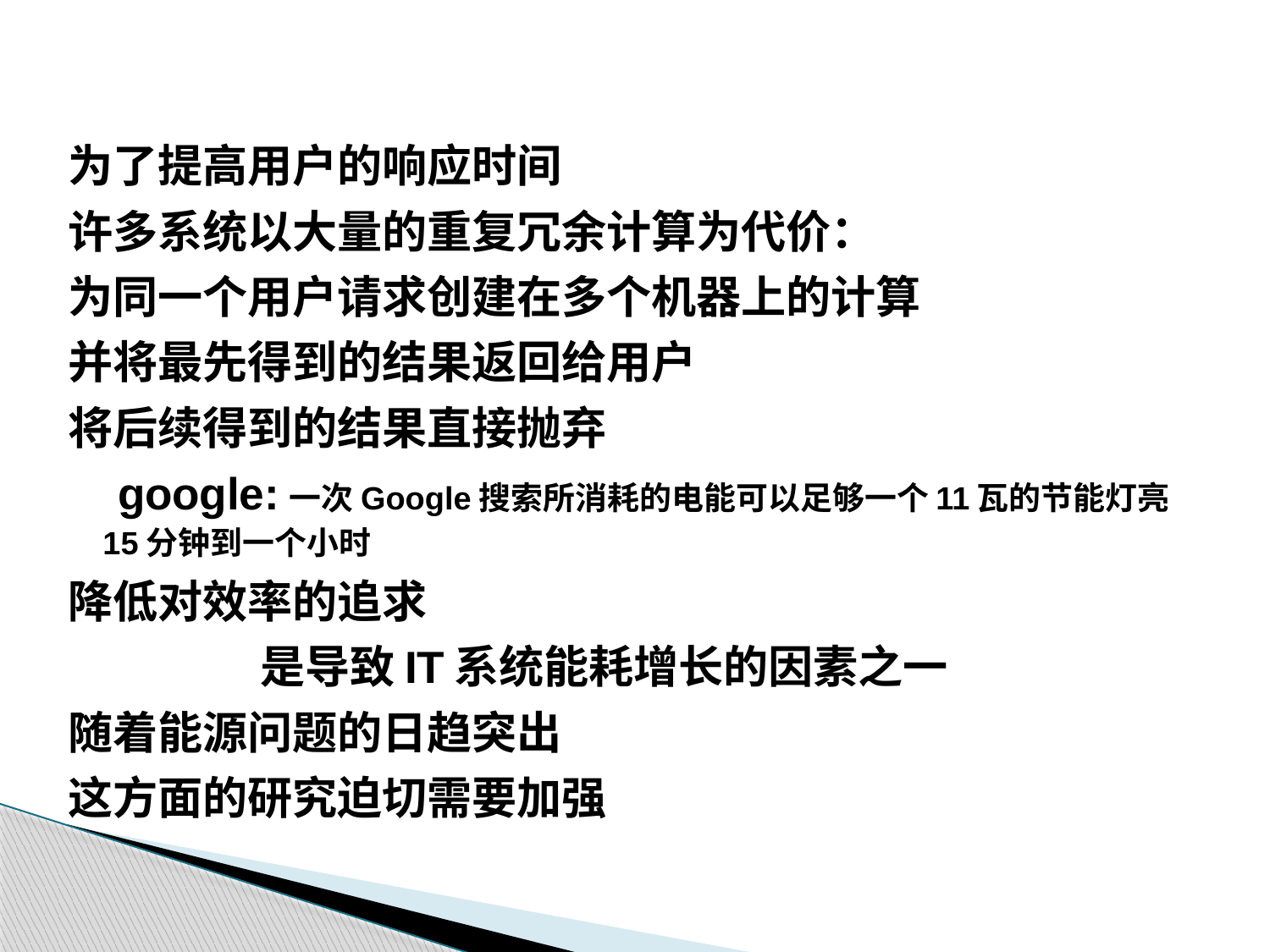

为了提高用户的响应时间
许多系统以大量的重复冗余计算为代价：
为同一个用户请求创建在多个机器上的计算
并将最先得到的结果返回给用户
将后续得到的结果直接抛弃
    google:一次Google搜索所消耗的电能可以足够一个11瓦的节能灯亮15分钟到一个小时
降低对效率的追求
                  是导致IT系统能耗增长的因素之一
随着能源问题的日趋突出
这方面的研究迫切需要加强